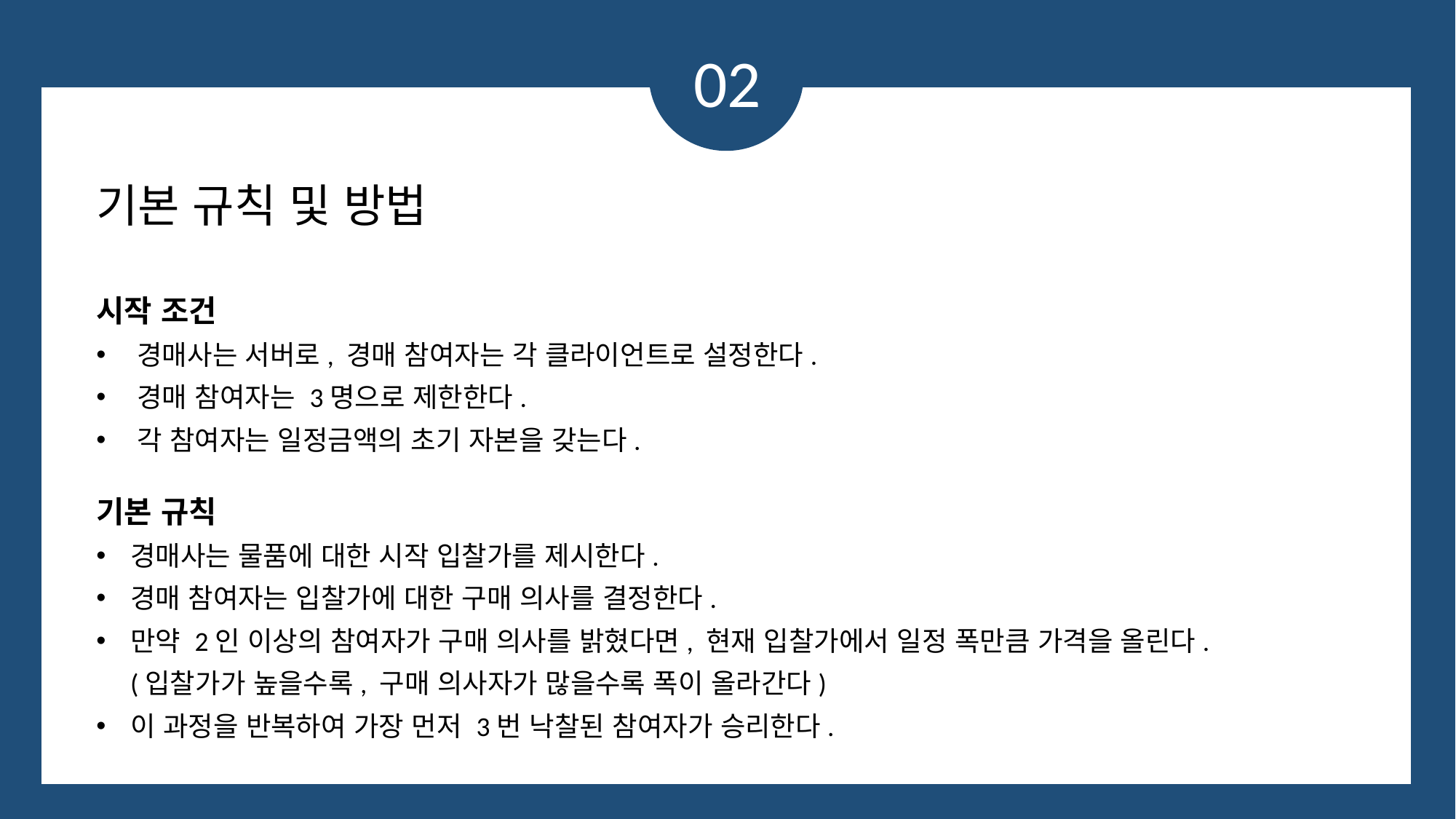

02

기본 규칙 및 방법

시작 조건
경매사는 서버로, 경매 참여자는 각 클라이언트로 설정한다.
경매 참여자는 3명으로 제한한다.
각 참여자는 일정금액의 초기 자본을 갖는다.

기본 규칙
경매사는 물품에 대한 시작 입찰가를 제시한다.
경매 참여자는 입찰가에 대한 구매 의사를 결정한다.
만약 2인 이상의 참여자가 구매 의사를 밝혔다면, 현재 입찰가에서 일정 폭만큼 가격을 올린다.      (입찰가가 높을수록, 구매 의사자가 많을수록 폭이 올라간다)
이 과정을 반복하여 가장 먼저 3번 낙찰된 참여자가 승리한다.